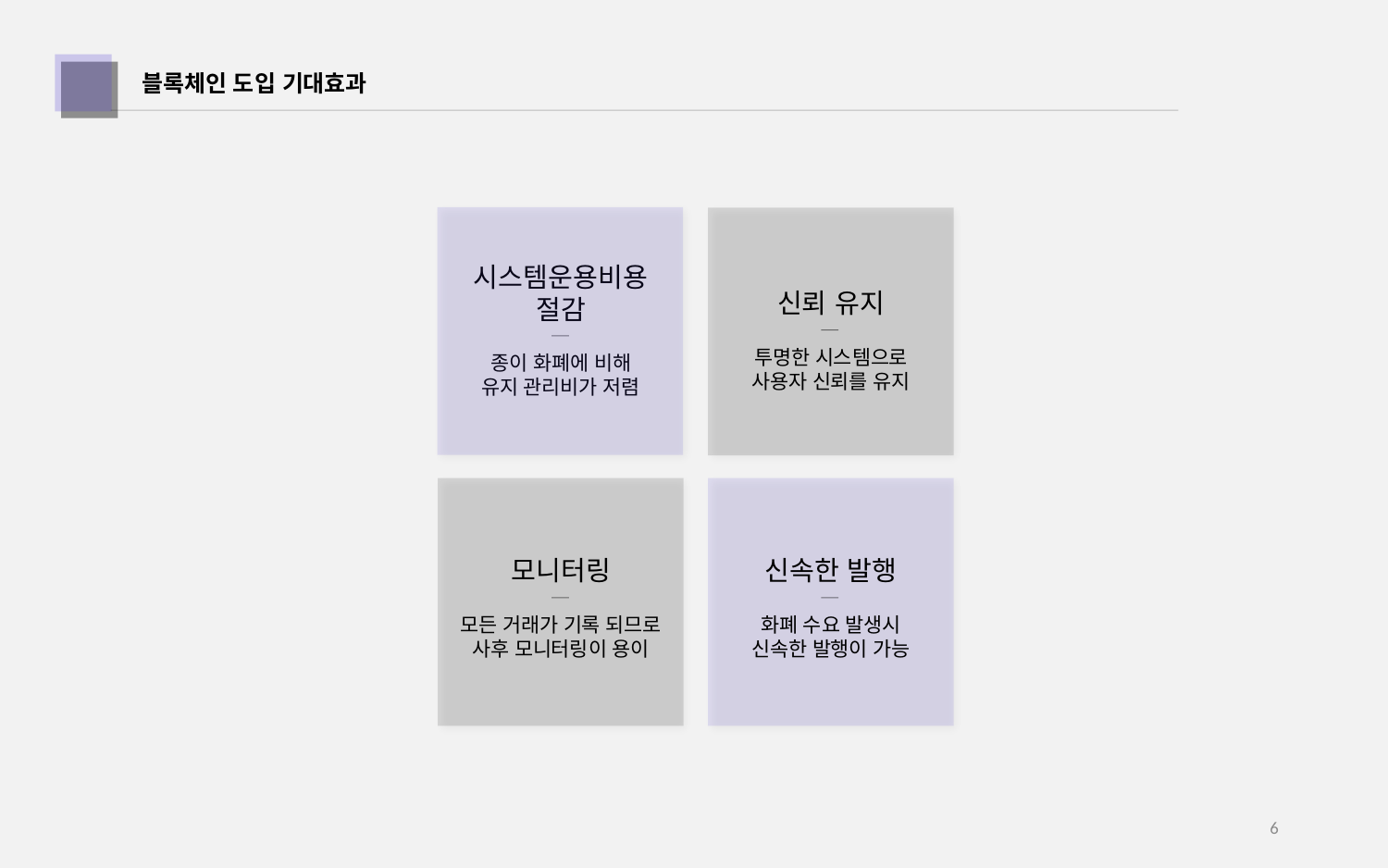

블록체인 도입 기대효과
02

시스템운용비용
절감
신뢰 유지
투명한 시스템으로
사용자 신뢰를 유지
종이 화폐에 비해
유지 관리비가 저렴

모니터링
신속한 발행
모든 거래가 기록 되므로
사후 모니터링이 용이
화폐 수요 발생시
신속한 발행이 가능
6